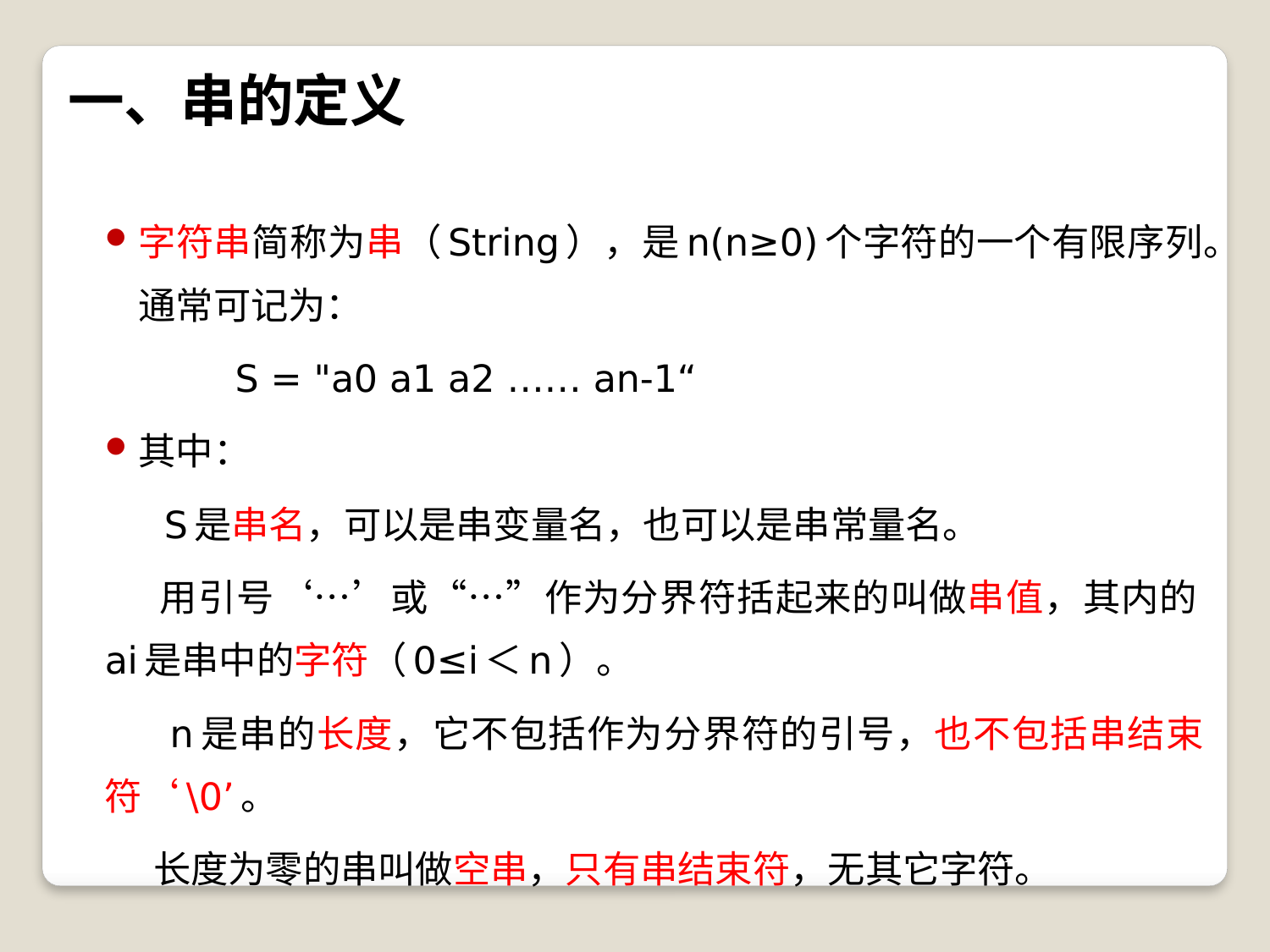

# 一、串的定义
字符串简称为串（String），是n(n≥0)个字符的一个有限序列。通常可记为：
           S = "a0 a1 a2 …… an-1“
其中：
     S是串名，可以是串变量名，也可以是串常量名。
     用引号‘…’或“…”作为分界符括起来的叫做串值，其内的ai是串中的字符（0≤i＜n）。
     n是串的长度，它不包括作为分界符的引号，也不包括串结束符‘\0’。
     长度为零的串叫做空串，只有串结束符，无其它字符。